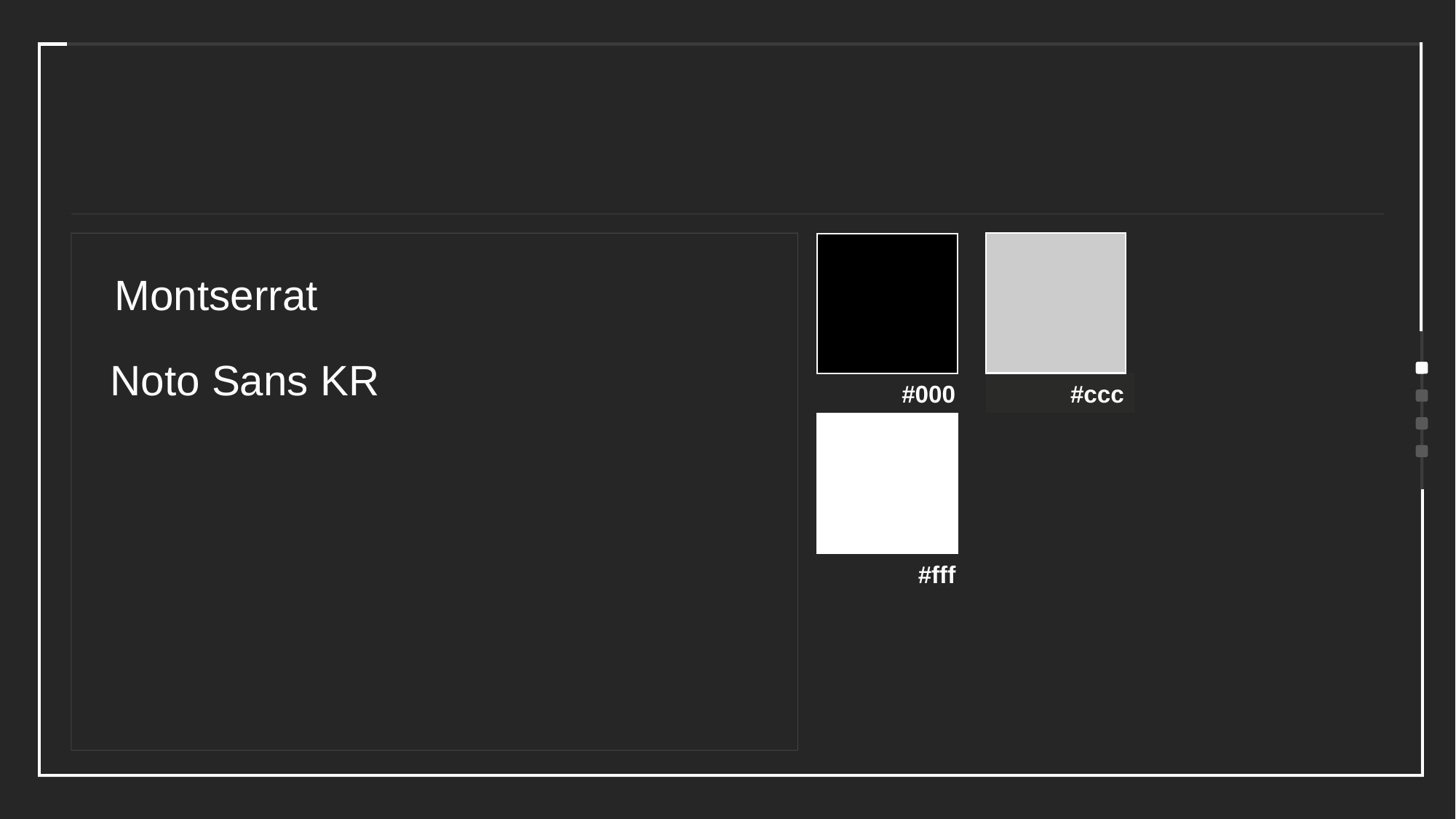

사이트 구현
기획의도 	                    사이트구현                      향후개발방향
# Font & Color

#ccc

#000
Montserrat
Noto Sans KR

#fff
5